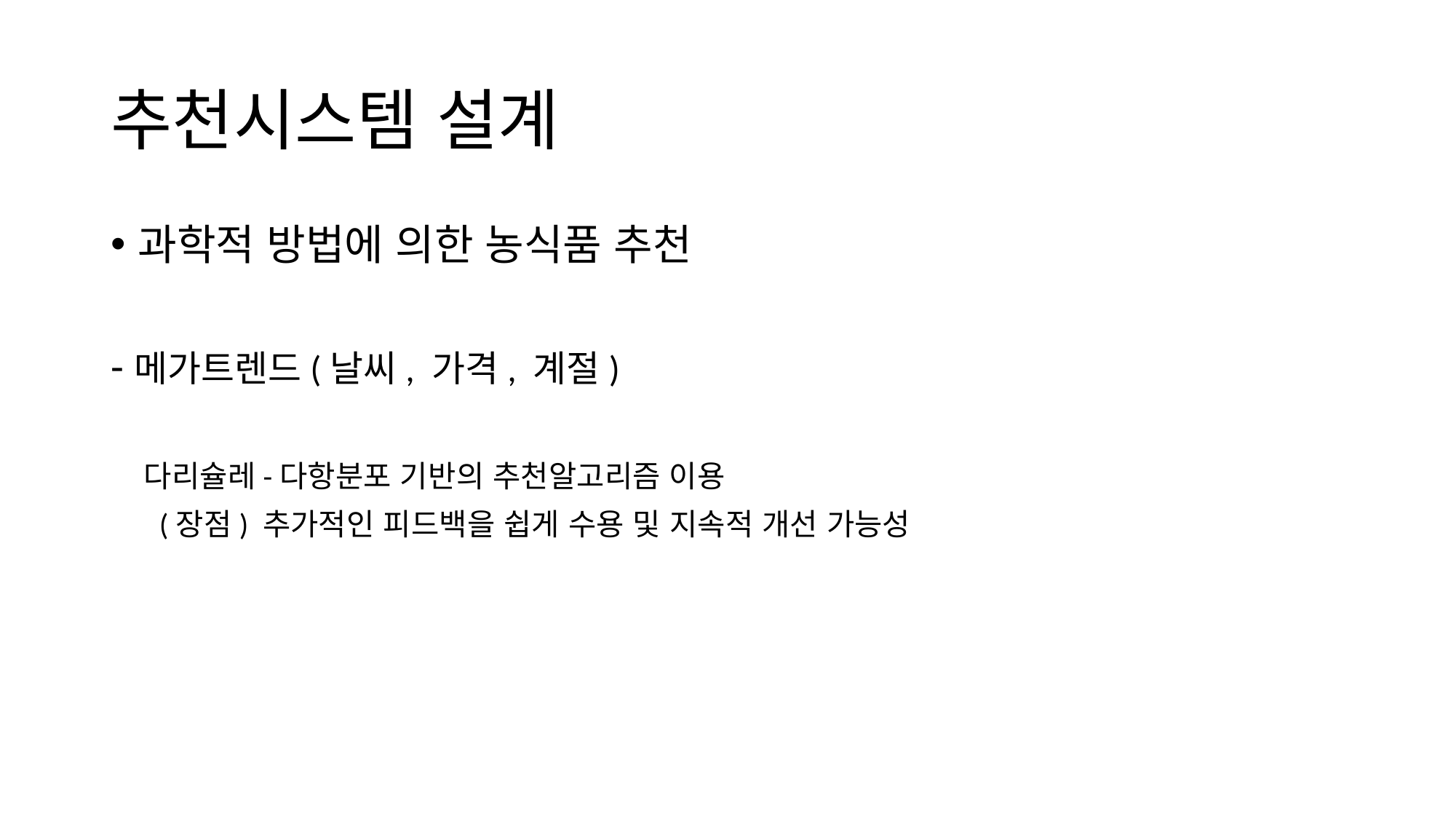

# 추천시스템 설계
과학적 방법에 의한 농식품 추천

-메가트렌드(날씨, 가격, 계절)

   다리슐레-다항분포 기반의 추천알고리즘 이용
       (장점) 추가적인 피드백을 쉽게 수용 및 지속적 개선 가능성